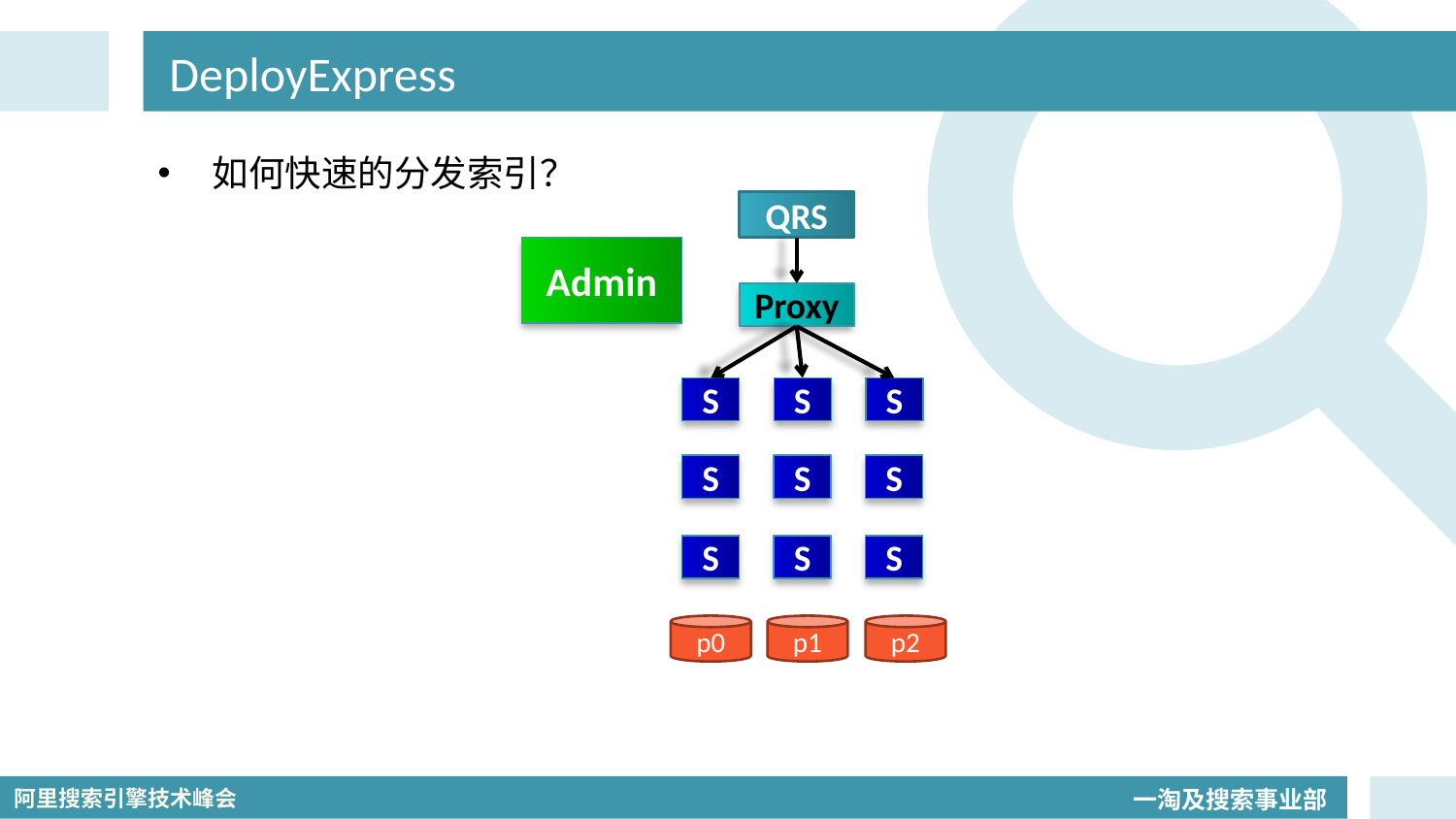

# DeployExpress
如何快速的分发索引？
QRS
Admin
Proxy
S
S
S
S
S
S
S
S
S
p0
p1
p2